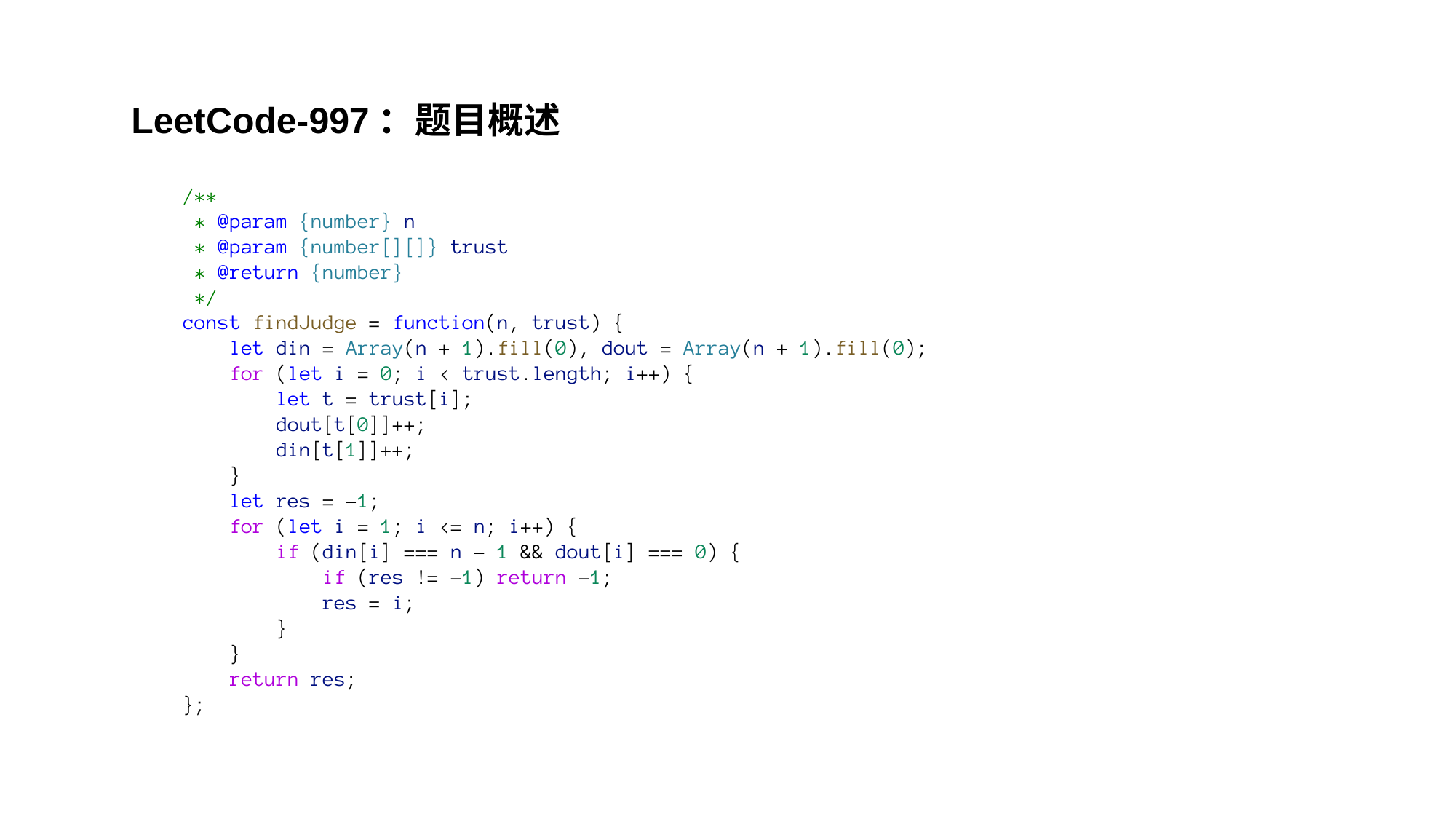

LeetCode-997：题目概述
/**
 * @param {number} n
 * @param {number[][]} trust
 * @return {number}
 */
const findJudge = function(n, trust) {
    let din = Array(n + 1).fill(0), dout = Array(n + 1).fill(0);
    for (let i = 0; i < trust.length; i++) {
        let t = trust[i];
        dout[t[0]]++;
        din[t[1]]++;
    }
    let res = -1;
    for (let i = 1; i <= n; i++) {
        if (din[i] === n - 1 && dout[i] === 0) {
            if (res != -1) return -1;
            res = i;
        }
    }
    return res;
};